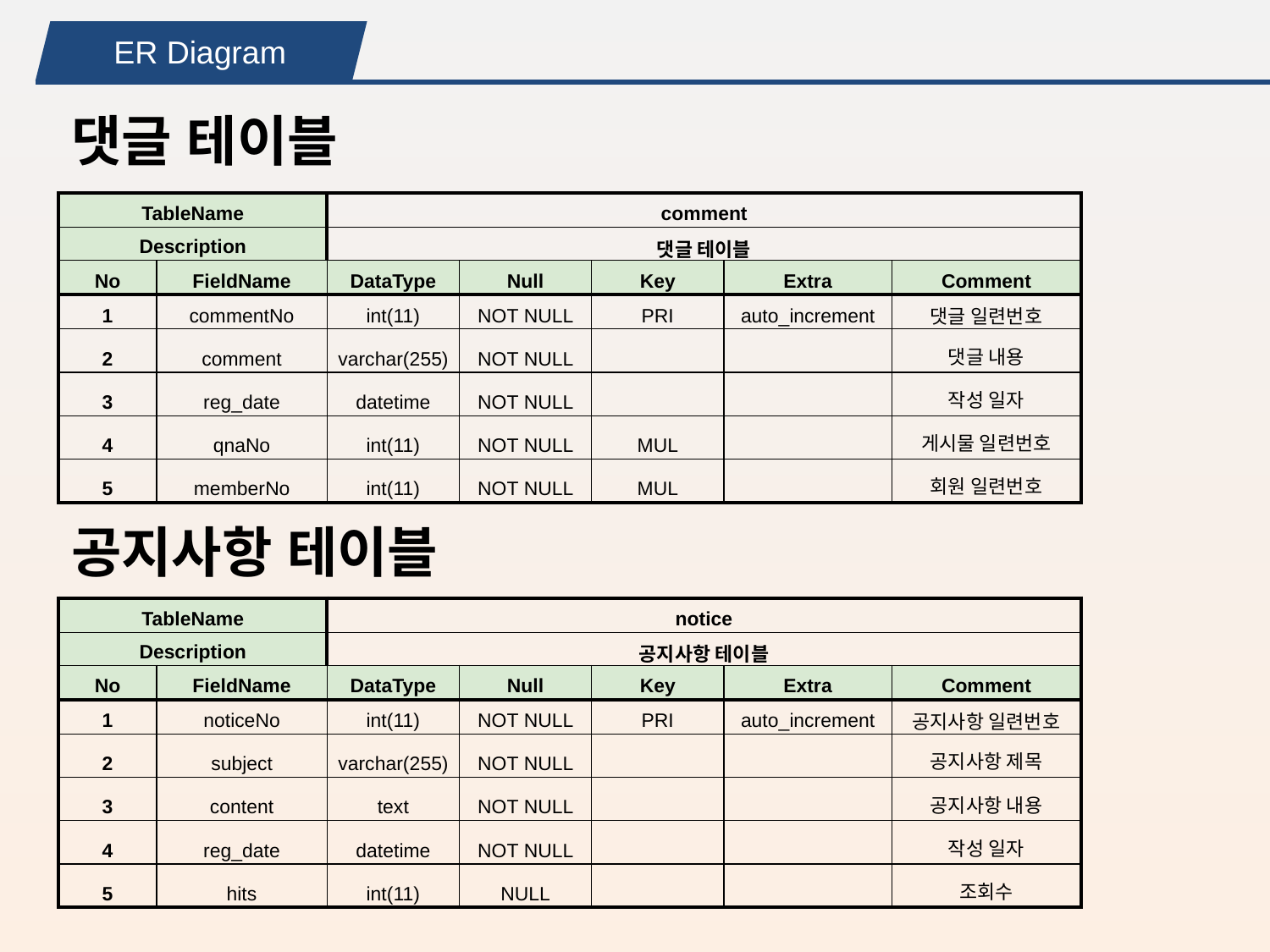

ER Diagram

댓글 테이블
| TableName |  | comment |  |  |  |  |
| --- | --- | --- | --- | --- | --- | --- |
| Description |  | 댓글 테이블 |  |  |  |  |
| No | FieldName | DataType | Null | Key | Extra | Comment |
| 1 | commentNo | int(11) | NOT NULL | PRI | auto\_increment | 댓글 일련번호 |
| 2 | comment | varchar(255) | NOT NULL |  |  | 댓글 내용 |
| 3 | reg\_date | datetime | NOT NULL |  |  | 작성 일자 |
| 4 | qnaNo | int(11) | NOT NULL | MUL |  | 게시물 일련번호 |
| 5 | memberNo | int(11) | NOT NULL | MUL |  | 회원 일련번호 |
공지사항 테이블
| TableName |  | notice |  |  |  |  |
| --- | --- | --- | --- | --- | --- | --- |
| Description |  | 공지사항 테이블 |  |  |  |  |
| No | FieldName | DataType | Null | Key | Extra | Comment |
| 1 | noticeNo | int(11) | NOT NULL | PRI | auto\_increment | 공지사항 일련번호 |
| 2 | subject | varchar(255) | NOT NULL |  |  | 공지사항 제목 |
| 3 | content | text | NOT NULL |  |  | 공지사항 내용 |
| 4 | reg\_date | datetime | NOT NULL |  |  | 작성 일자 |
| 5 | hits | int(11) | NULL |  |  | 조회수 |